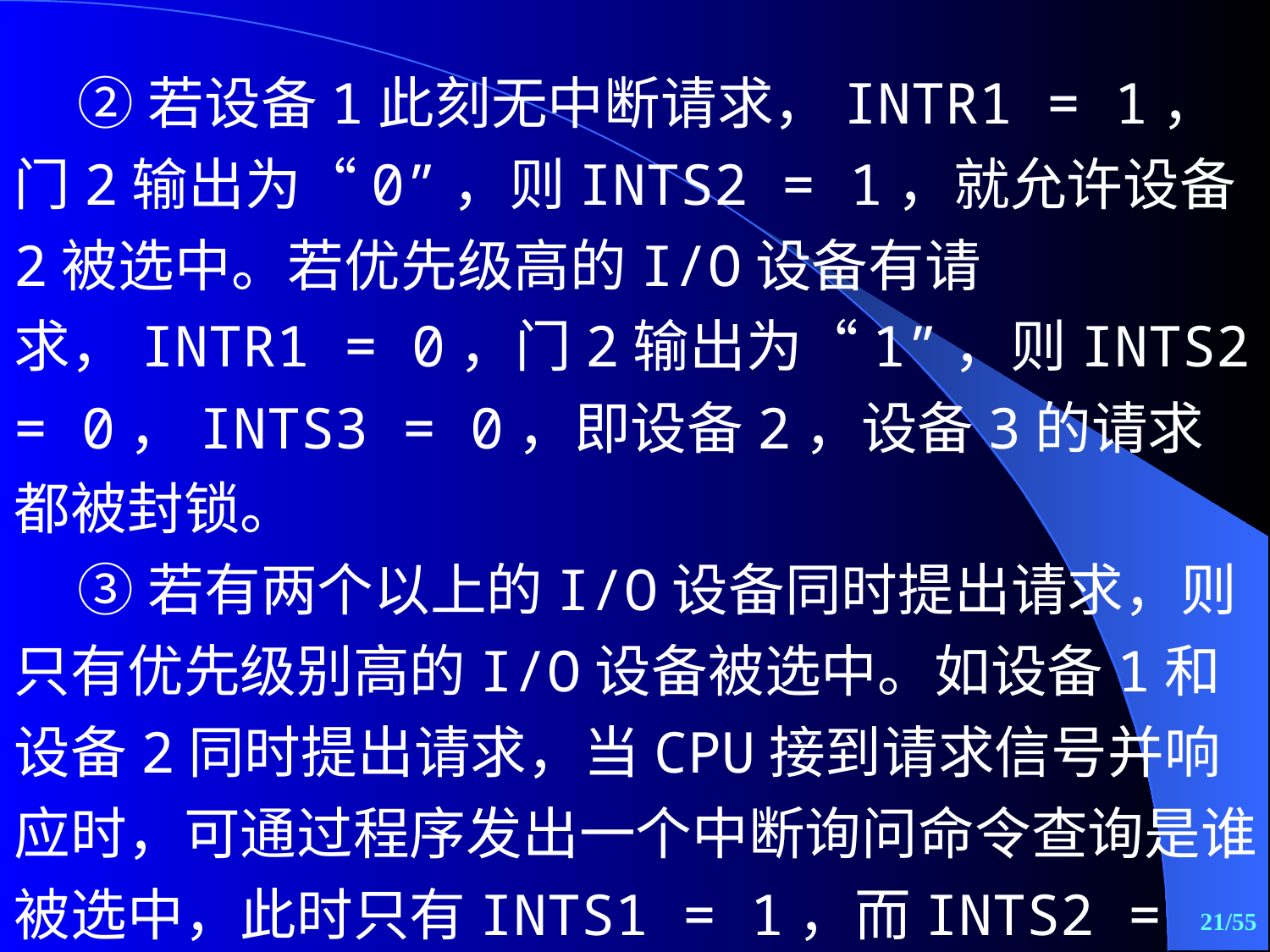

②若设备1此刻无中断请求，INTR1 = 1，门2输出为“0”，则INTS2 = 1，就允许设备2被选中。若优先级高的I/O设备有请求，INTR1 = 0，门2输出为“1”，则INTS2 = 0，INTS3 = 0，即设备2，设备3的请求都被封锁。
③若有两个以上的I/O设备同时提出请求，则只有优先级别高的I/O设备被选中。如设备1和设备2同时提出请求，当CPU接到请求信号并响应时，可通过程序发出一个中断询问命令查询是谁被选中，此时只有INTS1 = 1，而INTS2 = 0，所以是设备1被选中，取回该设备的设备码。
21/55